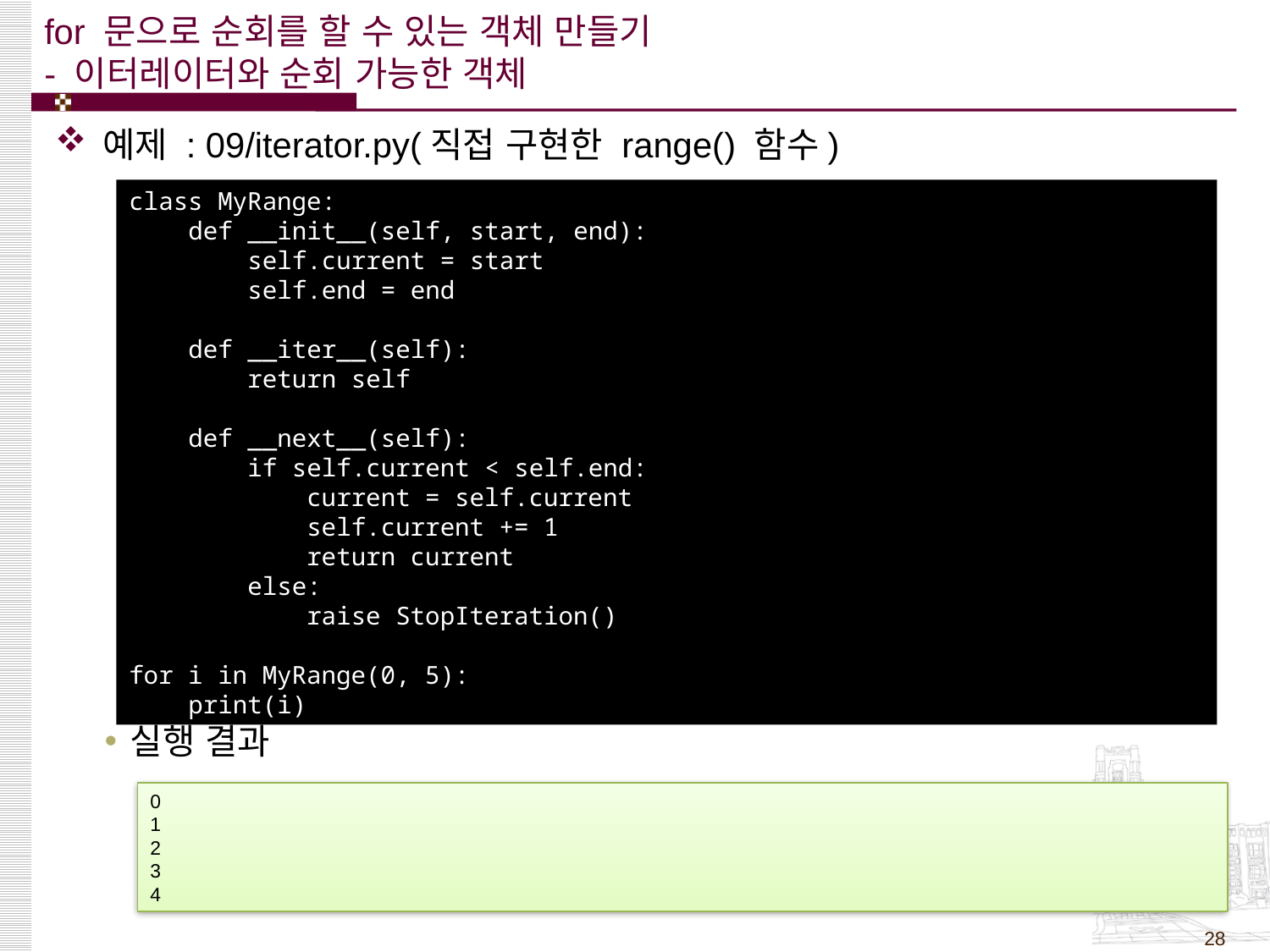

# for 문으로 순회를 할 수 있는 객체 만들기 - 이터레이터와 순회 가능한 객체
예제 : 09/iterator.py(직접 구현한 range() 함수)

실행 결과

class MyRange:
    def __init__(self, start, end):
        self.current = start
        self.end = end

    def __iter__(self):
        return self

    def __next__(self):
        if self.current < self.end:
            current = self.current
            self.current += 1
            return current
        else:
            raise StopIteration()

for i in MyRange(0, 5):
    print(i)

0
1
2
3
4